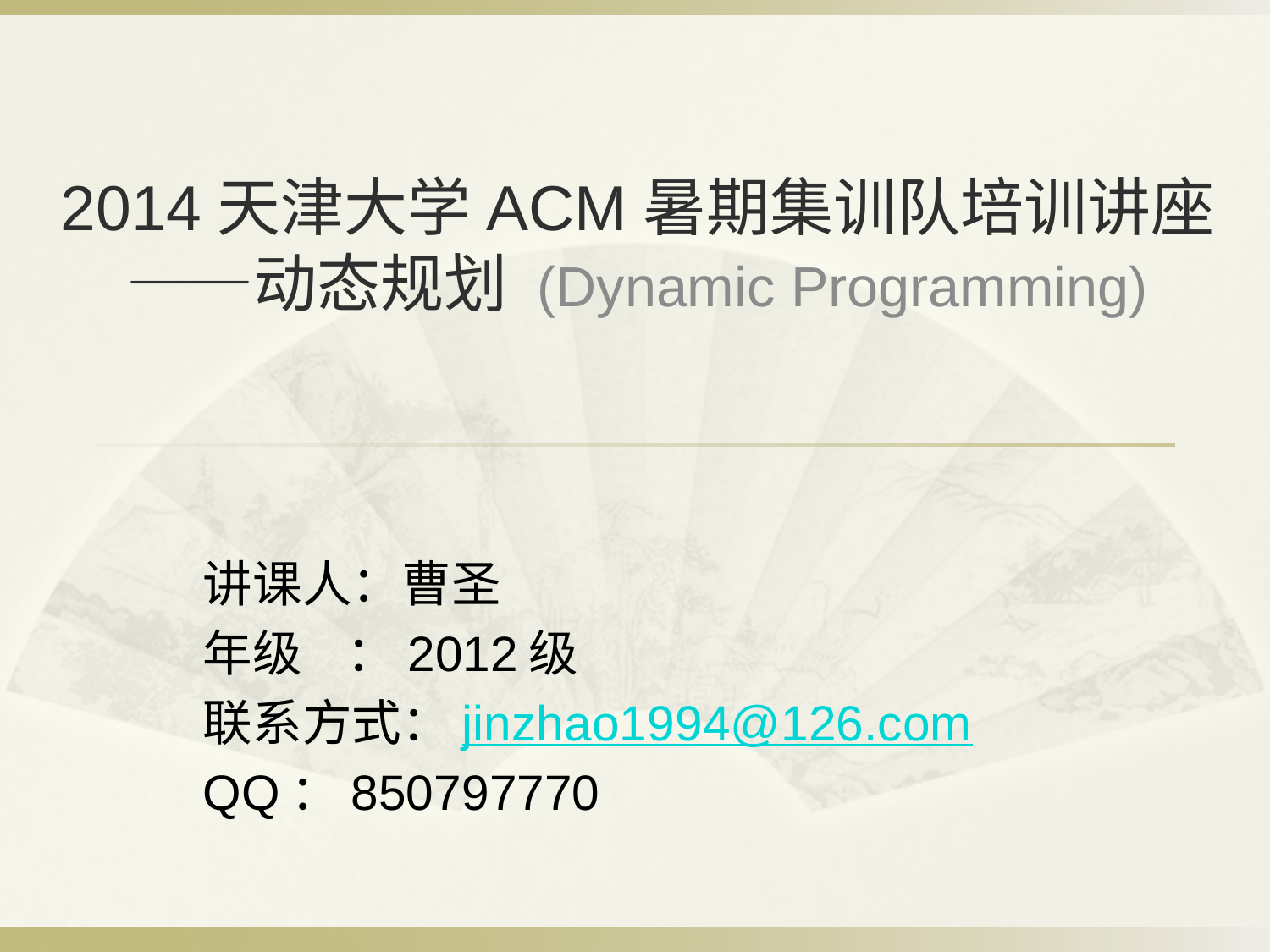

# 2014天津大学ACM暑期集训队培训讲座 ——动态规划 (Dynamic Programming)
讲课人：曹圣
年级    ：2012级
联系方式：jinzhao1994@126.com
QQ：850797770